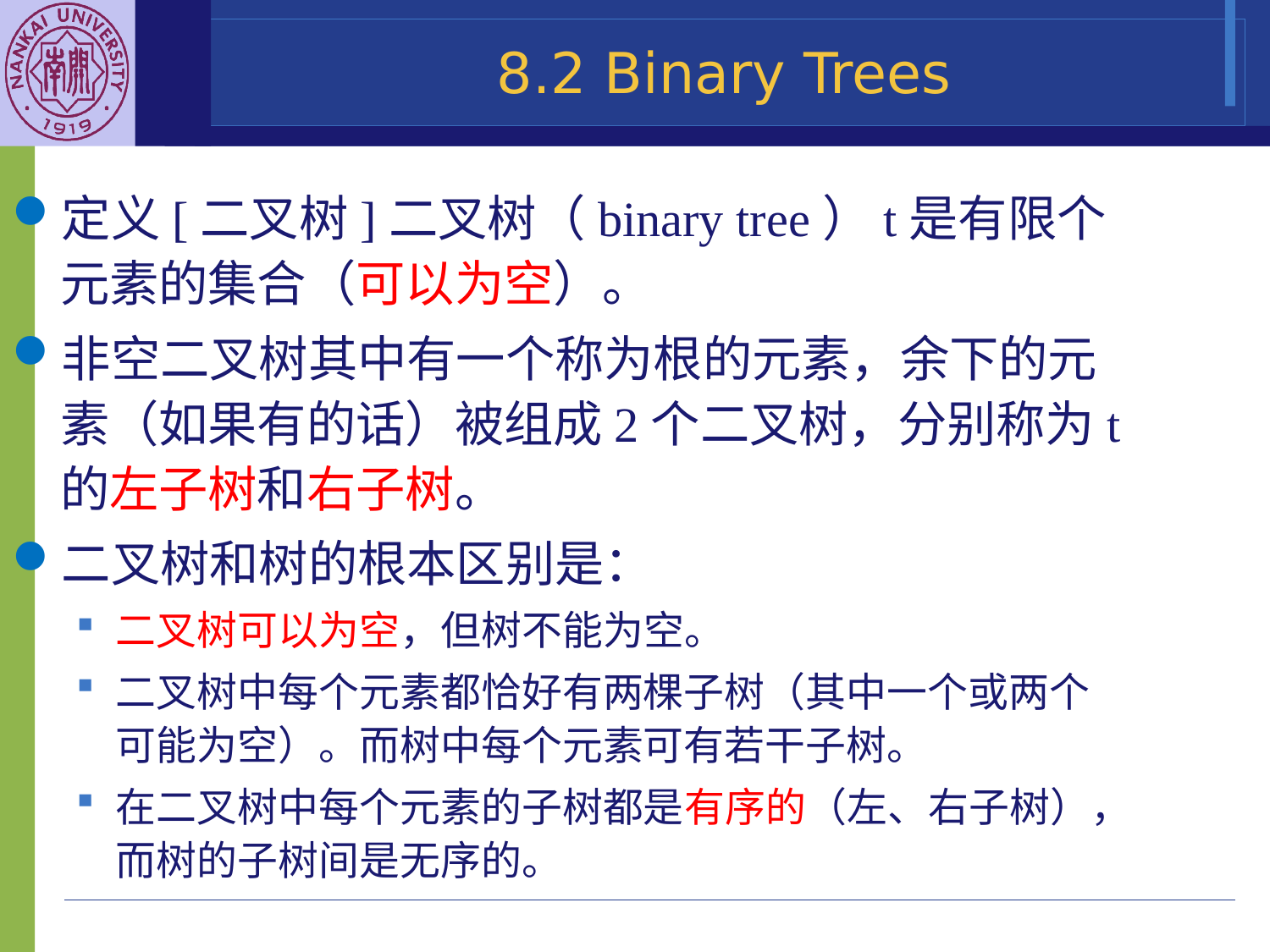

8.2 Binary Trees
定义[二叉树]二叉树（binary tree）t是有限个元素的集合（可以为空）。
非空二叉树其中有一个称为根的元素，余下的元素（如果有的话）被组成2个二叉树，分别称为t的左子树和右子树。
二叉树和树的根本区别是：
二叉树可以为空，但树不能为空。
二叉树中每个元素都恰好有两棵子树（其中一个或两个可能为空）。而树中每个元素可有若干子树。
在二叉树中每个元素的子树都是有序的（左、右子树），而树的子树间是无序的。
13